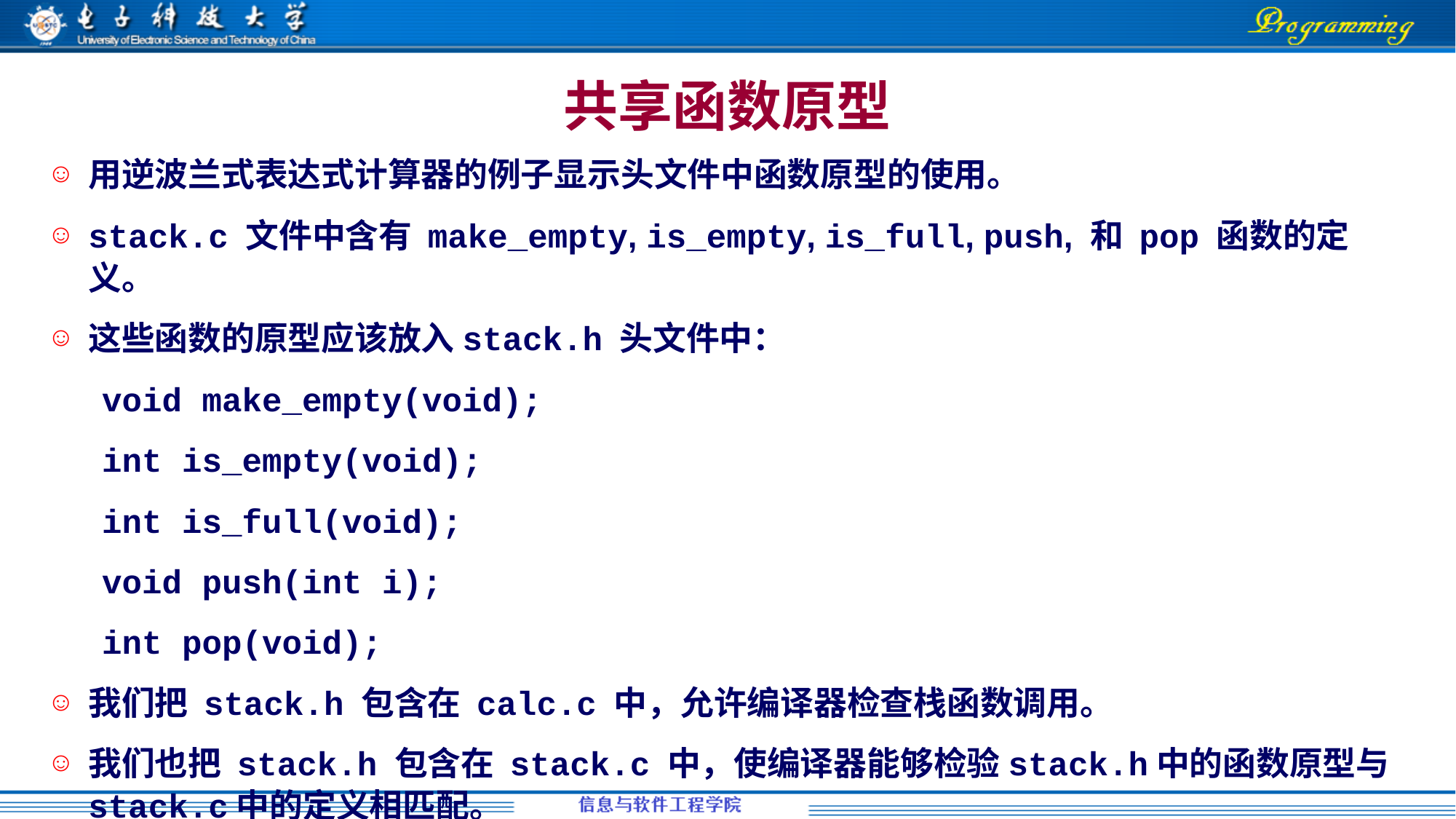

共享函数原型
用逆波兰式表达式计算器的例子显示头文件中函数原型的使用。
stack.c 文件中含有 make_empty, is_empty, is_full, push, 和 pop 函数的定义。
这些函数的原型应该放入stack.h 头文件中：
void make_empty(void);
int is_empty(void);
int is_full(void);
void push(int i);
int pop(void);
我们把 stack.h 包含在 calc.c 中，允许编译器检查栈函数调用。
我们也把 stack.h 包含在 stack.c 中，使编译器能够检验stack.h中的函数原型与stack.c中的定义相匹配。